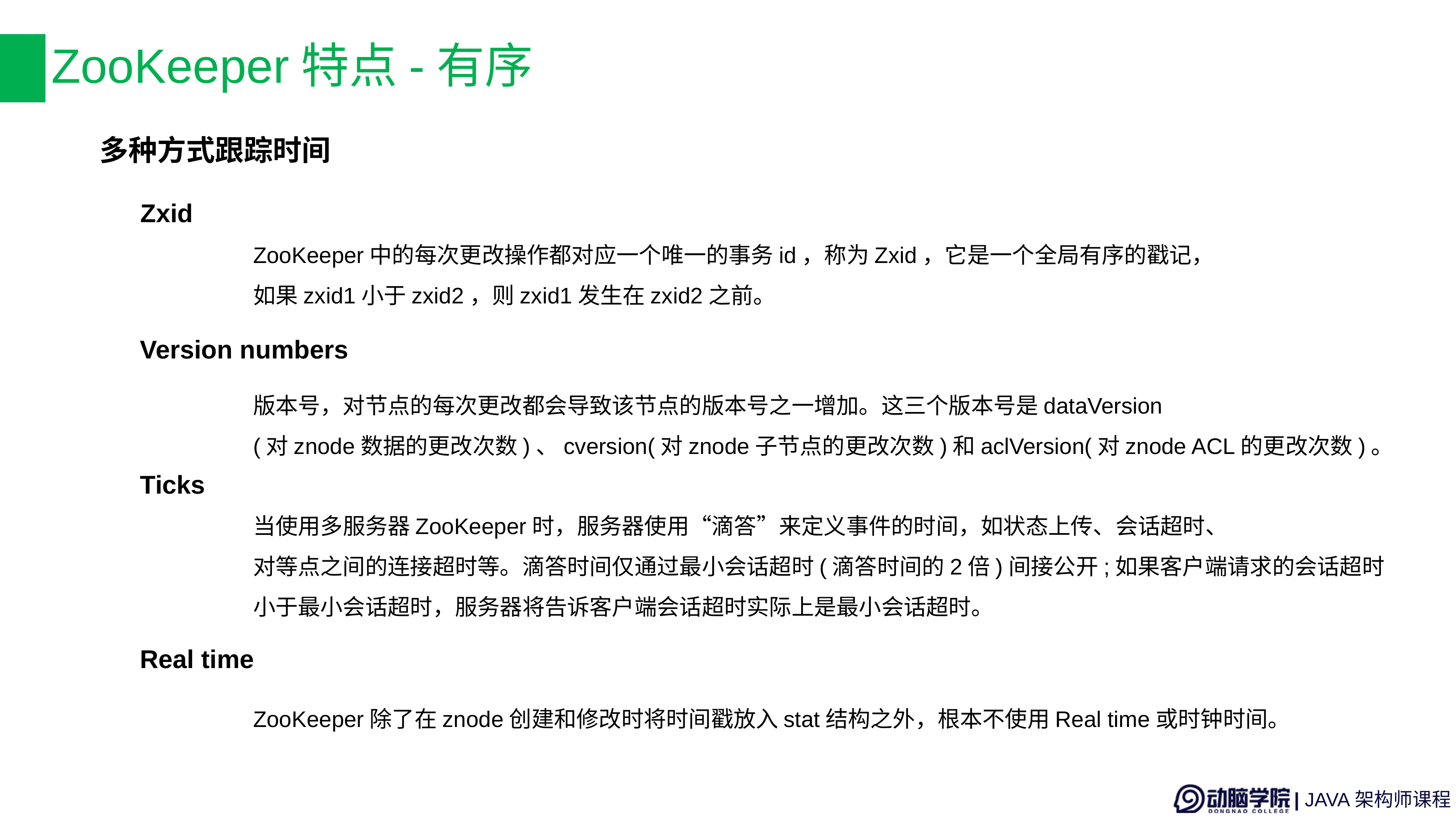

# ZooKeeper特点-有序
多种方式跟踪时间
Zxid
ZooKeeper中的每次更改操作都对应一个唯一的事务id，称为Zxid，它是一个全局有序的戳记，
如果zxid1小于zxid2，则zxid1发生在zxid2之前。
Version numbers
版本号，对节点的每次更改都会导致该节点的版本号之一增加。这三个版本号是dataVersion
(对znode数据的更改次数)、cversion(对znode子节点的更改次数)和aclVersion(对znode ACL的更改次数)。
Ticks
当使用多服务器ZooKeeper时，服务器使用“滴答”来定义事件的时间，如状态上传、会话超时、
对等点之间的连接超时等。滴答时间仅通过最小会话超时(滴答时间的2倍)间接公开;如果客户端请求的会话超时
小于最小会话超时，服务器将告诉客户端会话超时实际上是最小会话超时。
Real time
ZooKeeper除了在znode创建和修改时将时间戳放入stat结构之外，根本不使用Real time或时钟时间。